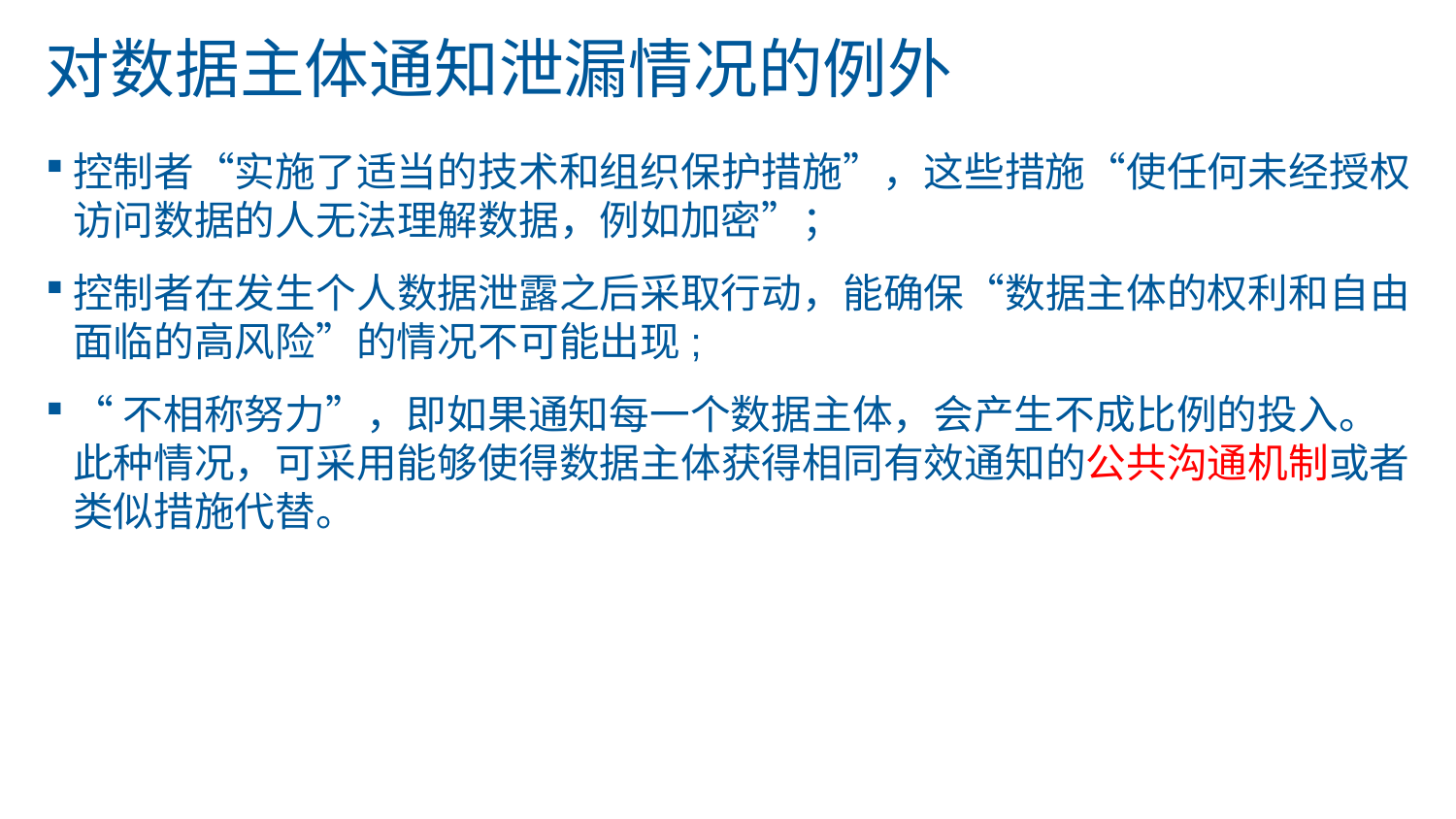

# 对数据主体通知泄漏情况的例外
控制者“实施了适当的技术和组织保护措施”，这些措施“使任何未经授权访问数据的人无法理解数据，例如加密”；
控制者在发生个人数据泄露之后采取行动，能确保“数据主体的权利和自由面临的高风险”的情况不可能出现;
“不相称努力”，即如果通知每一个数据主体，会产生不成比例的投入。 此种情况，可采用能够使得数据主体获得相同有效通知的公共沟通机制或者类似措施代替。